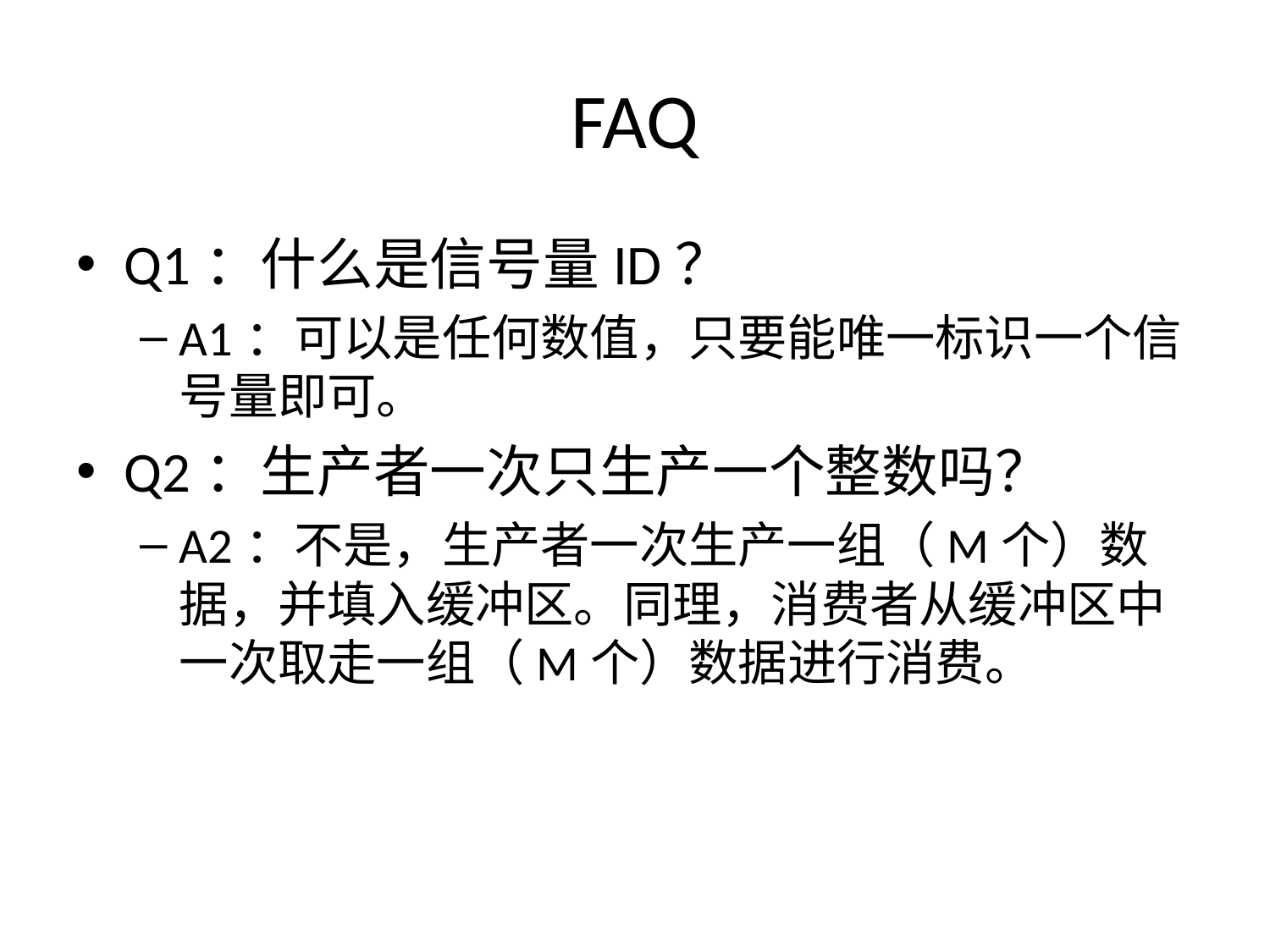

# FAQ
Q1：什么是信号量ID？
A1：可以是任何数值，只要能唯一标识一个信号量即可。
Q2：生产者一次只生产一个整数吗？
A2：不是，生产者一次生产一组（M个）数据，并填入缓冲区。同理，消费者从缓冲区中一次取走一组（M个）数据进行消费。